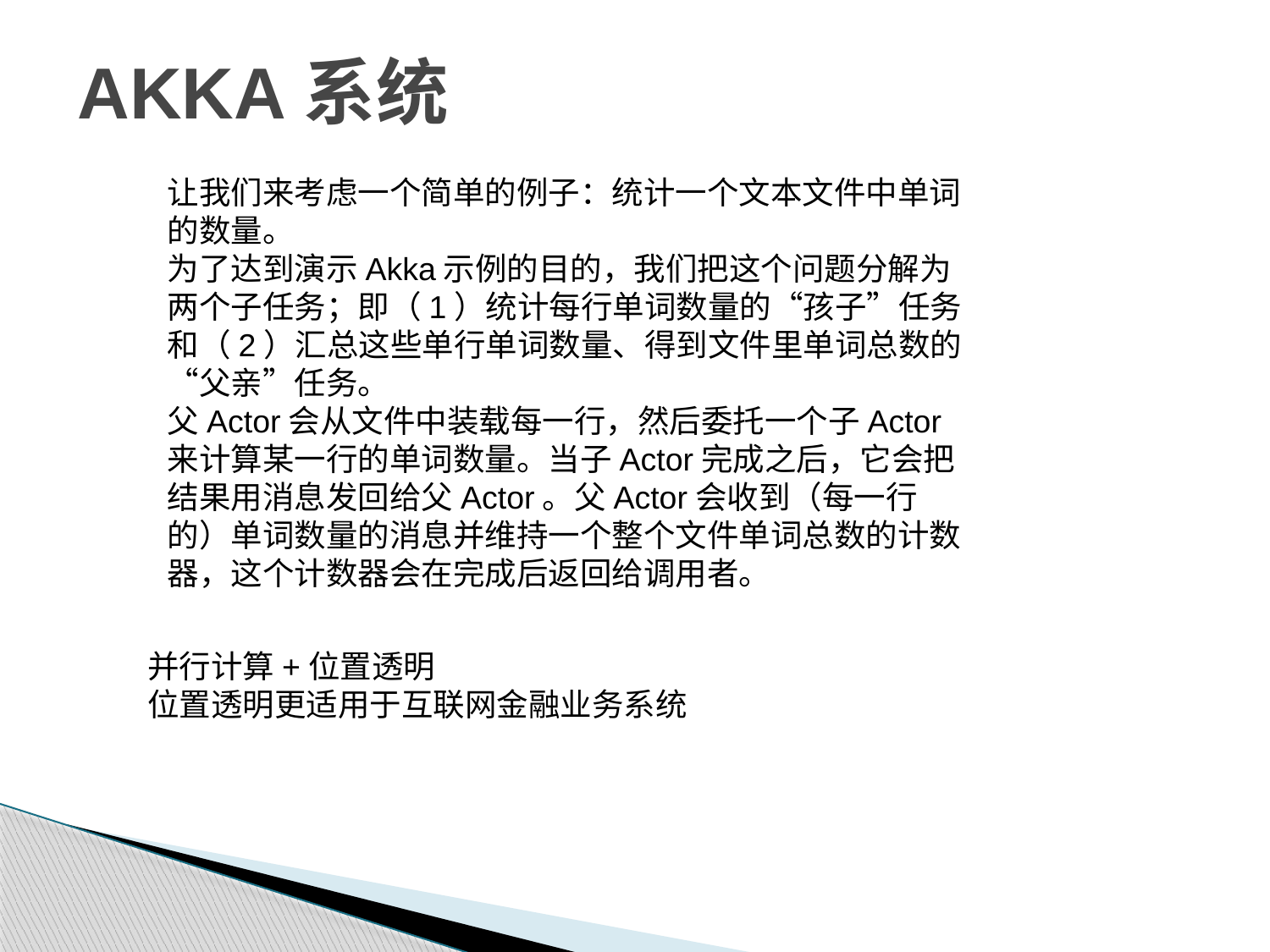

# AKKA系统
让我们来考虑一个简单的例子：统计一个文本文件中单词的数量。
为了达到演示Akka示例的目的，我们把这个问题分解为两个子任务；即（1）统计每行单词数量的“孩子”任务和（2）汇总这些单行单词数量、得到文件里单词总数的“父亲”任务。
父Actor会从文件中装载每一行，然后委托一个子Actor来计算某一行的单词数量。当子Actor完成之后，它会把结果用消息发回给父Actor。父Actor会收到（每一行的）单词数量的消息并维持一个整个文件单词总数的计数器，这个计数器会在完成后返回给调用者。

并行计算+位置透明
位置透明更适用于互联网金融业务系统